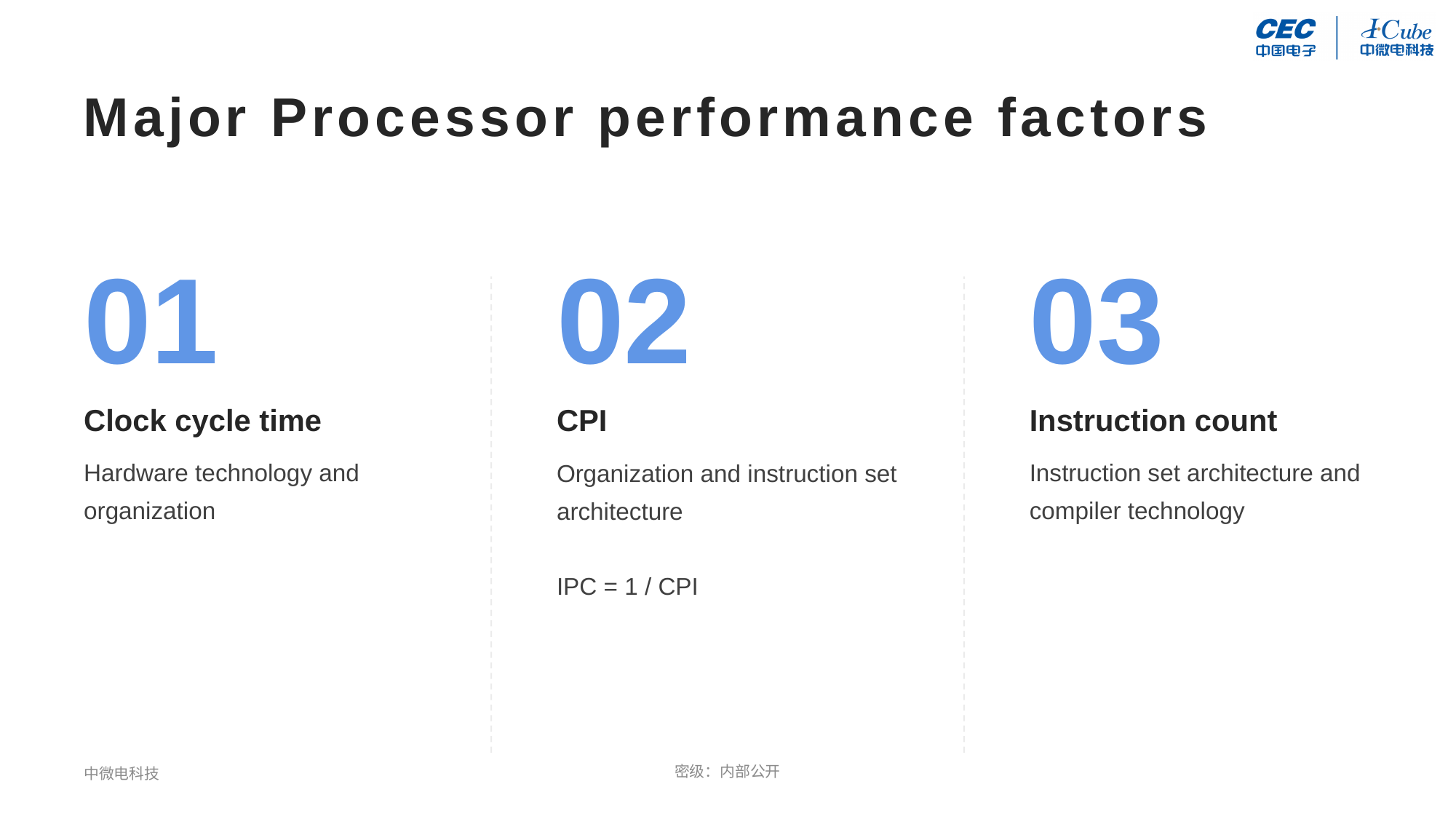

Major Processor performance factors
01
02
03
Clock cycle time
CPI
Instruction count
Hardware technology and organization
Instruction set architecture and compiler technology
Organization and instruction set architecture

IPC = 1 / CPI
中微电科技
密级：内部公开
23